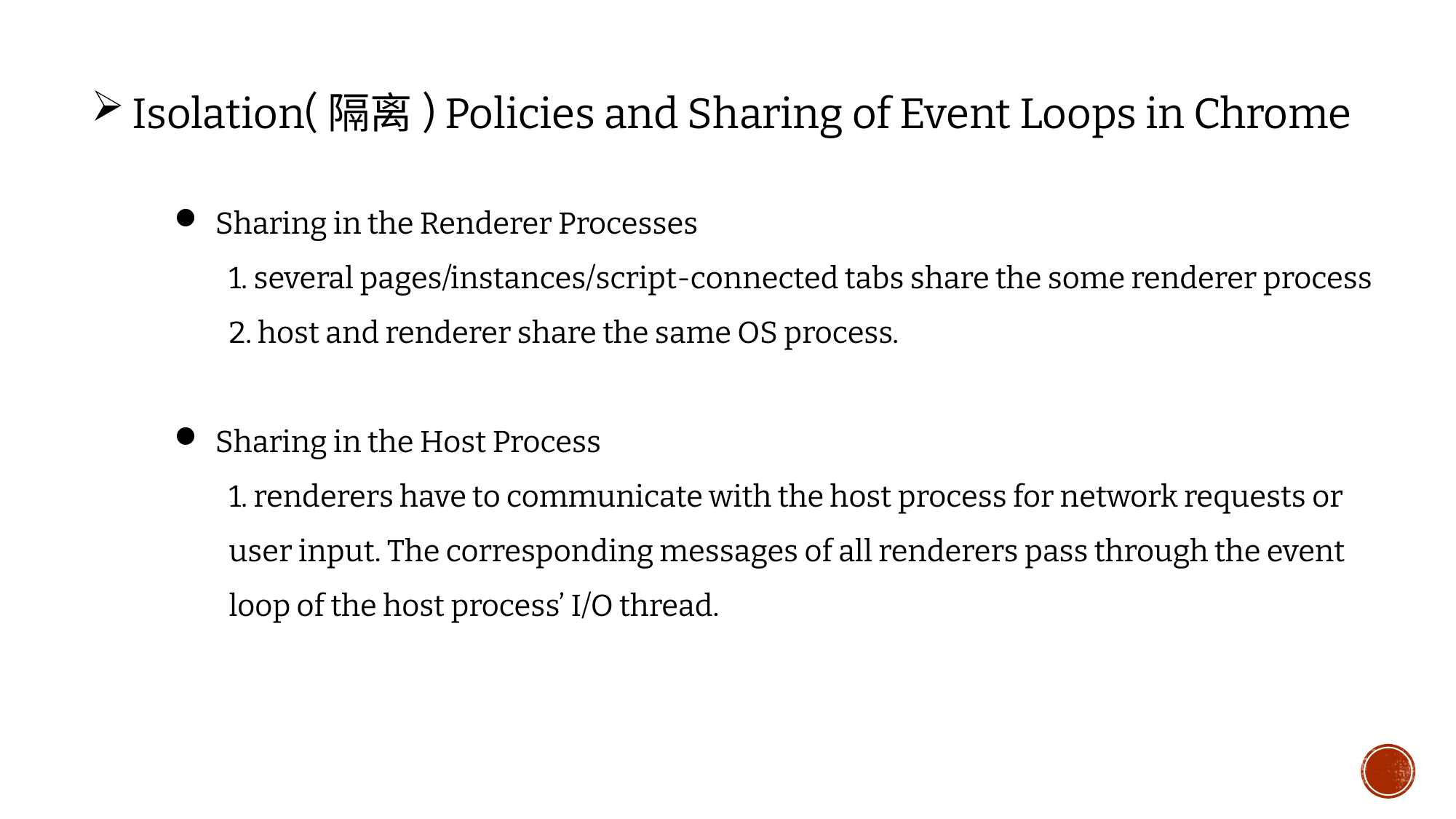

Isolation(隔离) Policies and Sharing of Event Loops in Chrome
Sharing in the Renderer Processes
1. several pages/instances/script-connected tabs share the some renderer process
2. host and renderer share the same OS process.

Sharing in the Host Process
1. renderers have to communicate with the host process for network requests or user input. The corresponding messages of all renderers pass through the event loop of the host process’ I/O thread.